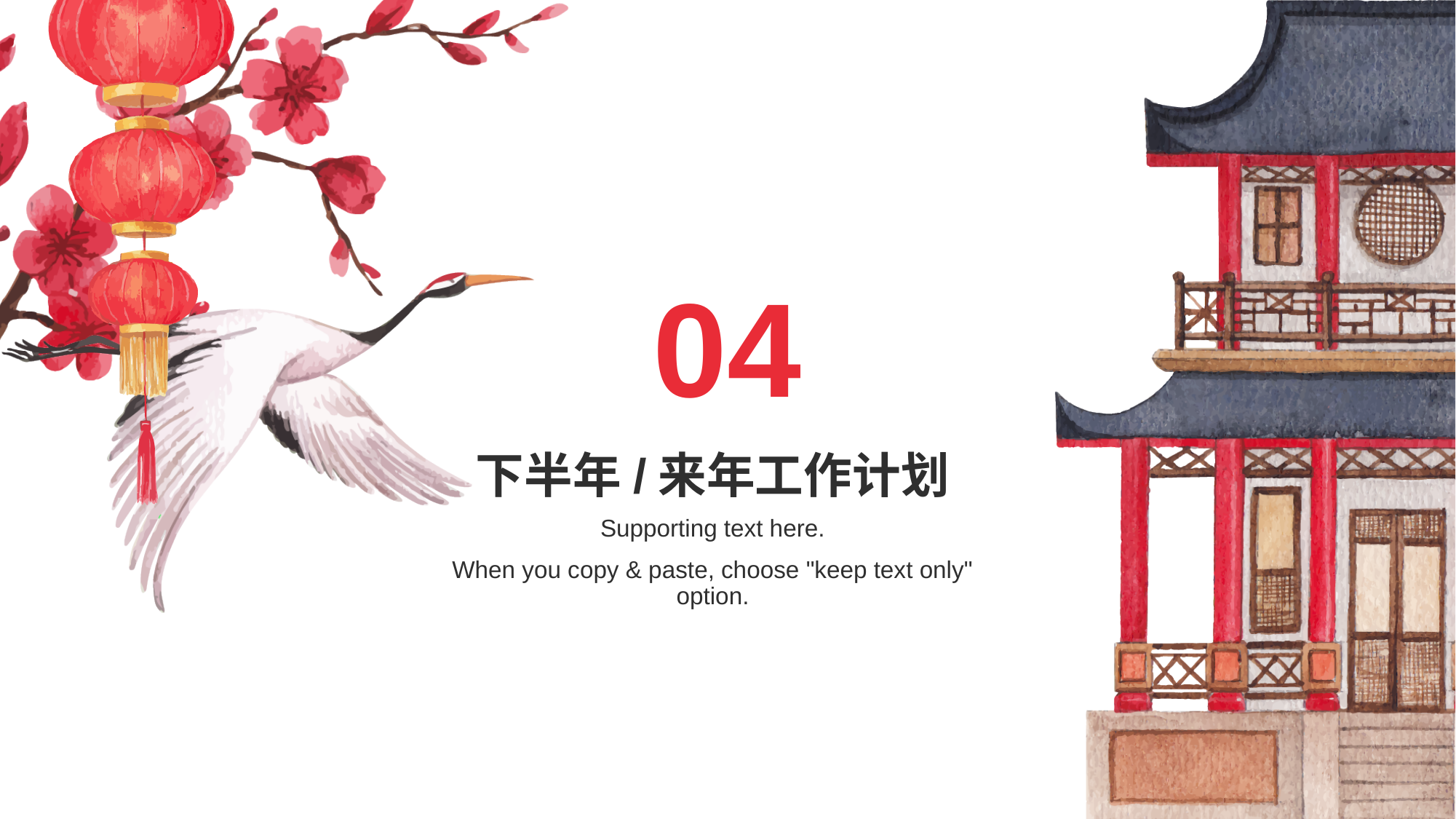

04
# 下半年/来年工作计划
Supporting text here.
When you copy & paste, choose "keep text only" option.